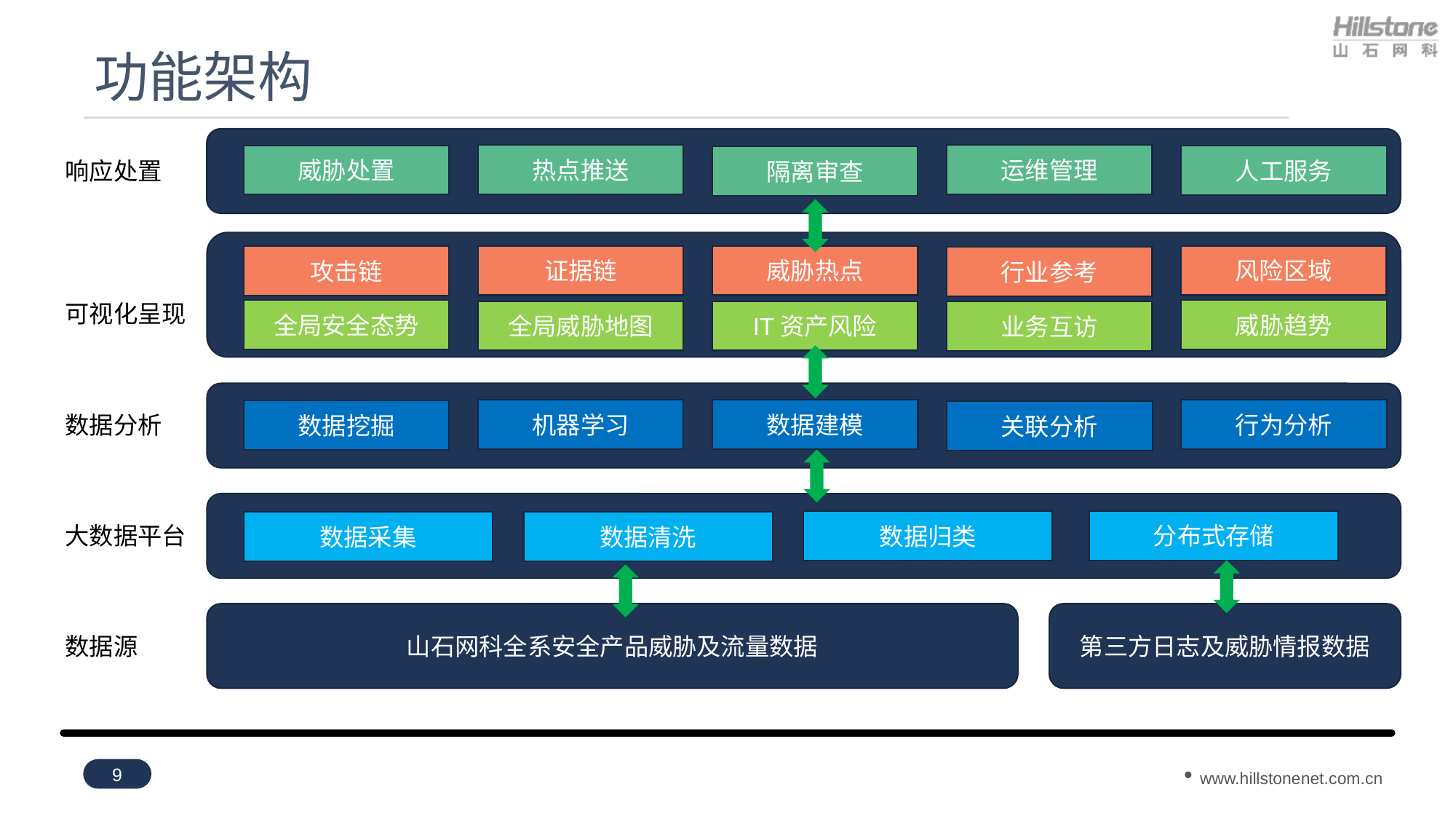

# 功能架构

热点推送
运维管理
威胁处置
人工服务
隔离审查
响应处置

证据链
威胁热点
风险区域
攻击链
行业参考
可视化呈现
全局安全态势
威胁趋势
全局威胁地图
IT资产风险
业务互访

机器学习
数据建模
行为分析
数据挖掘
关联分析
数据分析

分布式存储
数据归类
数据采集
数据清洗
大数据平台

第三方日志及威胁情报数据
山石网科全系安全产品威胁及流量数据
数据源
9